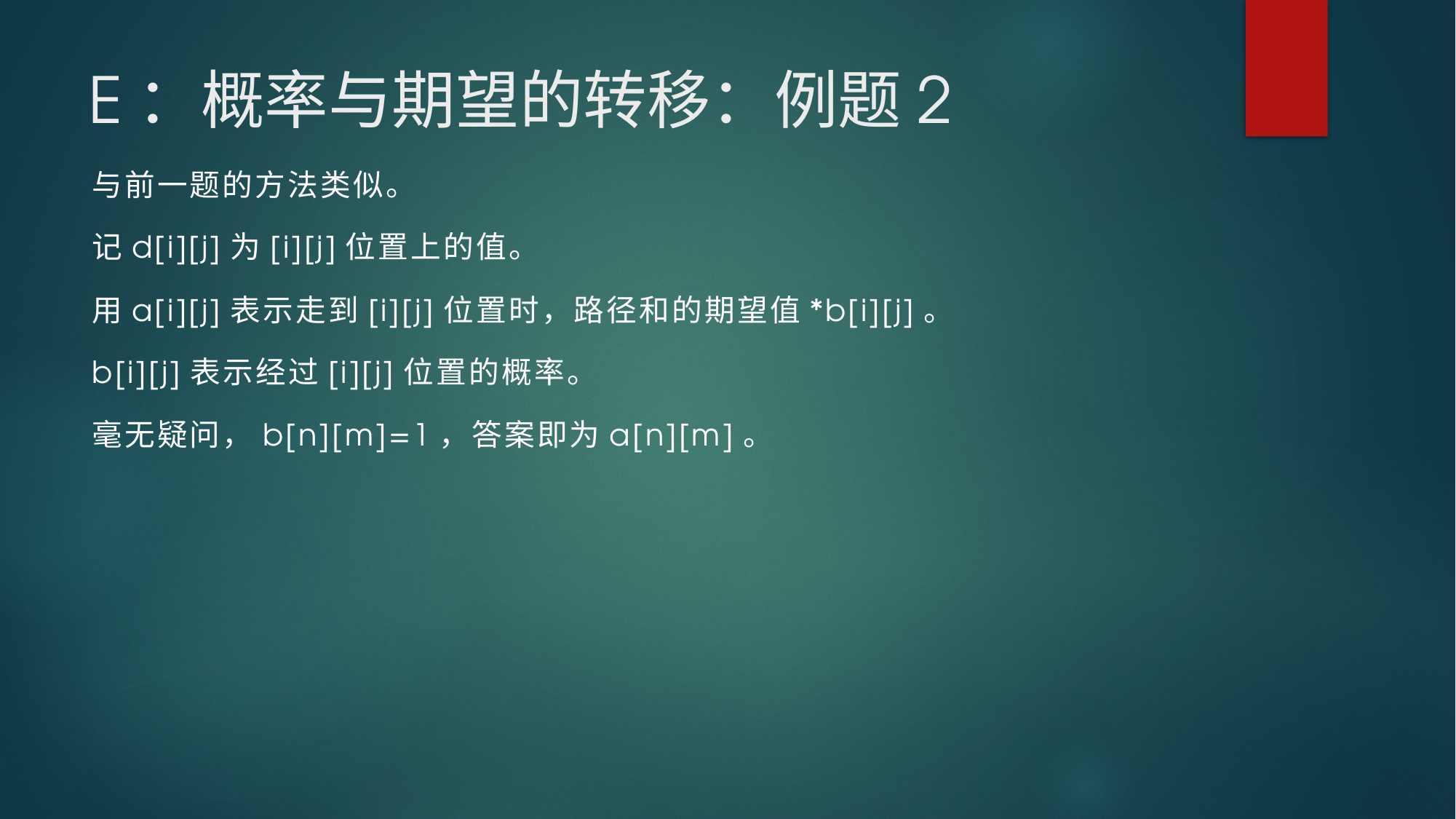

# E：概率与期望的转移：例题2
与前一题的方法类似。
记d[i][j]为[i][j]位置上的值。
用a[i][j]表示走到[i][j]位置时，路径和的期望值*b[i][j]。
b[i][j]表示经过[i][j]位置的概率。
毫无疑问，b[n][m]=1，答案即为a[n][m]。